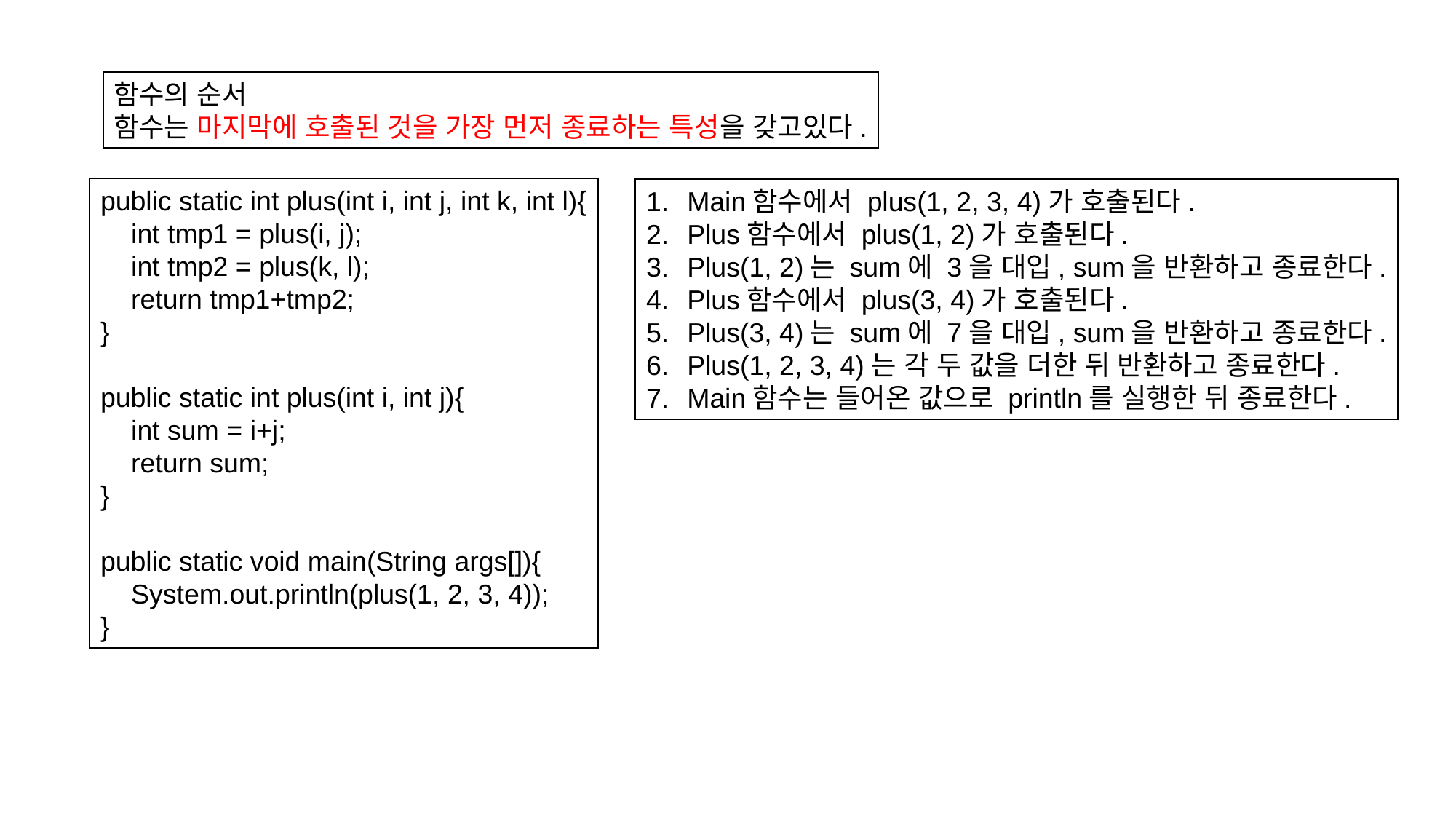

함수의 순서
함수는 마지막에 호출된 것을 가장 먼저 종료하는 특성을 갖고있다.
public static int plus(int i, int j, int k, int l){
    int tmp1 = plus(i, j);
    int tmp2 = plus(k, l);
    return tmp1+tmp2;
}

public static int plus(int i, int j){
    int sum = i+j;
    return sum;
}

public static void main(String args[]){
    System.out.println(plus(1, 2, 3, 4));
}
Main함수에서 plus(1, 2, 3, 4)가 호출된다.
Plus함수에서 plus(1, 2)가 호출된다.
Plus(1, 2)는 sum에 3을 대입, sum을 반환하고 종료한다.
Plus함수에서 plus(3, 4)가 호출된다.
Plus(3, 4)는 sum에 7을 대입, sum을 반환하고 종료한다.
Plus(1, 2, 3, 4)는 각 두 값을 더한 뒤 반환하고 종료한다.
Main함수는 들어온 값으로 println를 실행한 뒤 종료한다.